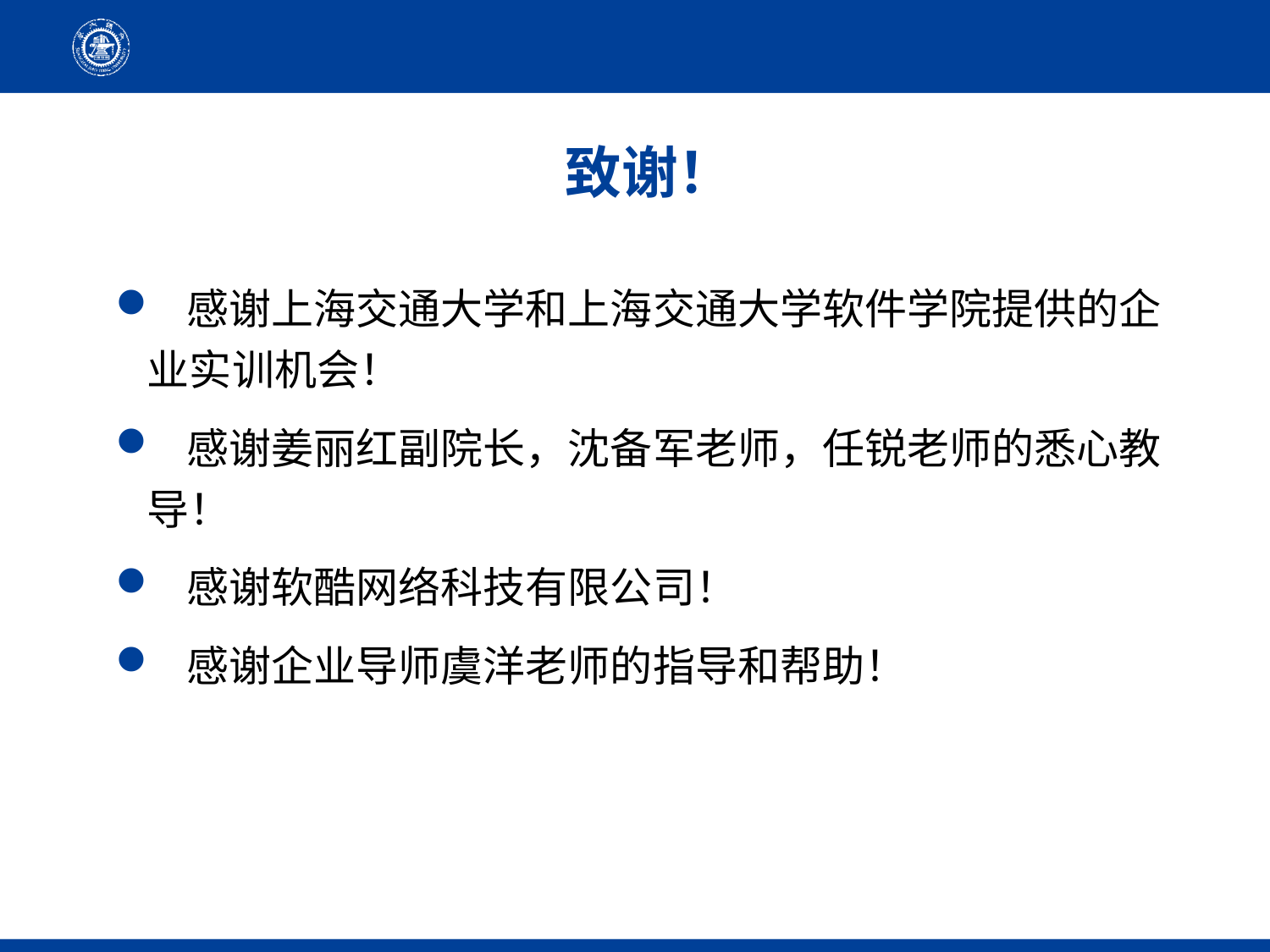

# 致谢！
  感谢上海交通大学和上海交通大学软件学院提供的企业实训机会！
  感谢姜丽红副院长，沈备军老师，任锐老师的悉心教导！
  感谢软酷网络科技有限公司！
  感谢企业导师虞洋老师的指导和帮助！